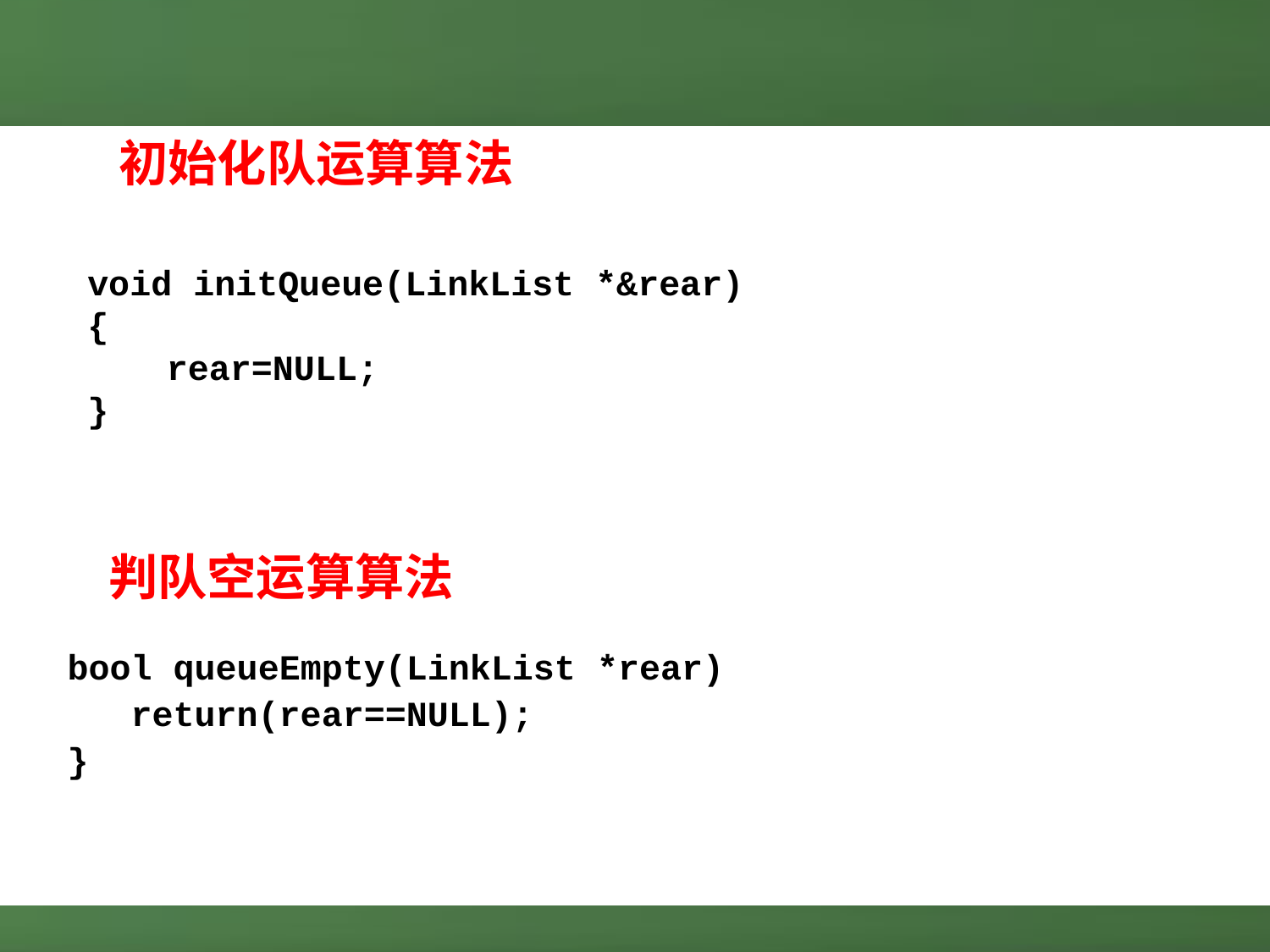

初始化队运算算法
void initQueue(LinkList *&rear)
{
　　rear=NULL;
}
判队空运算算法
bool queueEmpty(LinkList *rear)
   return(rear==NULL);
}